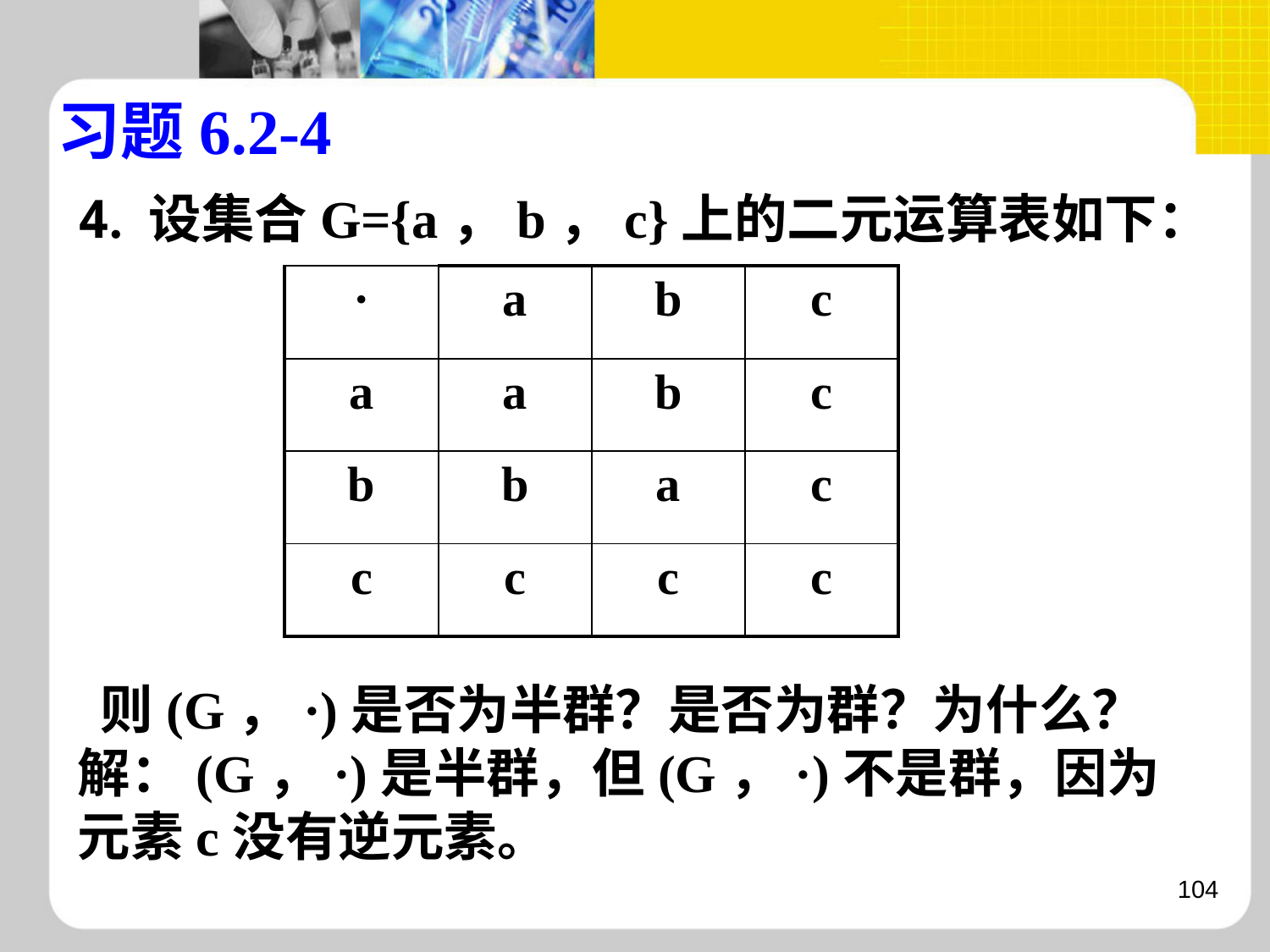

习题6.2-4
4. 设集合G={a，b，c}上的二元运算表如下：

 则(G，·)是否为半群？是否为群？为什么？
解：(G，·)是半群，但(G，·)不是群，因为
元素c没有逆元素。
| · | a | b | c |
| --- | --- | --- | --- |
| a | a | b | c |
| b | b | a | c |
| c | c | c | c |
104